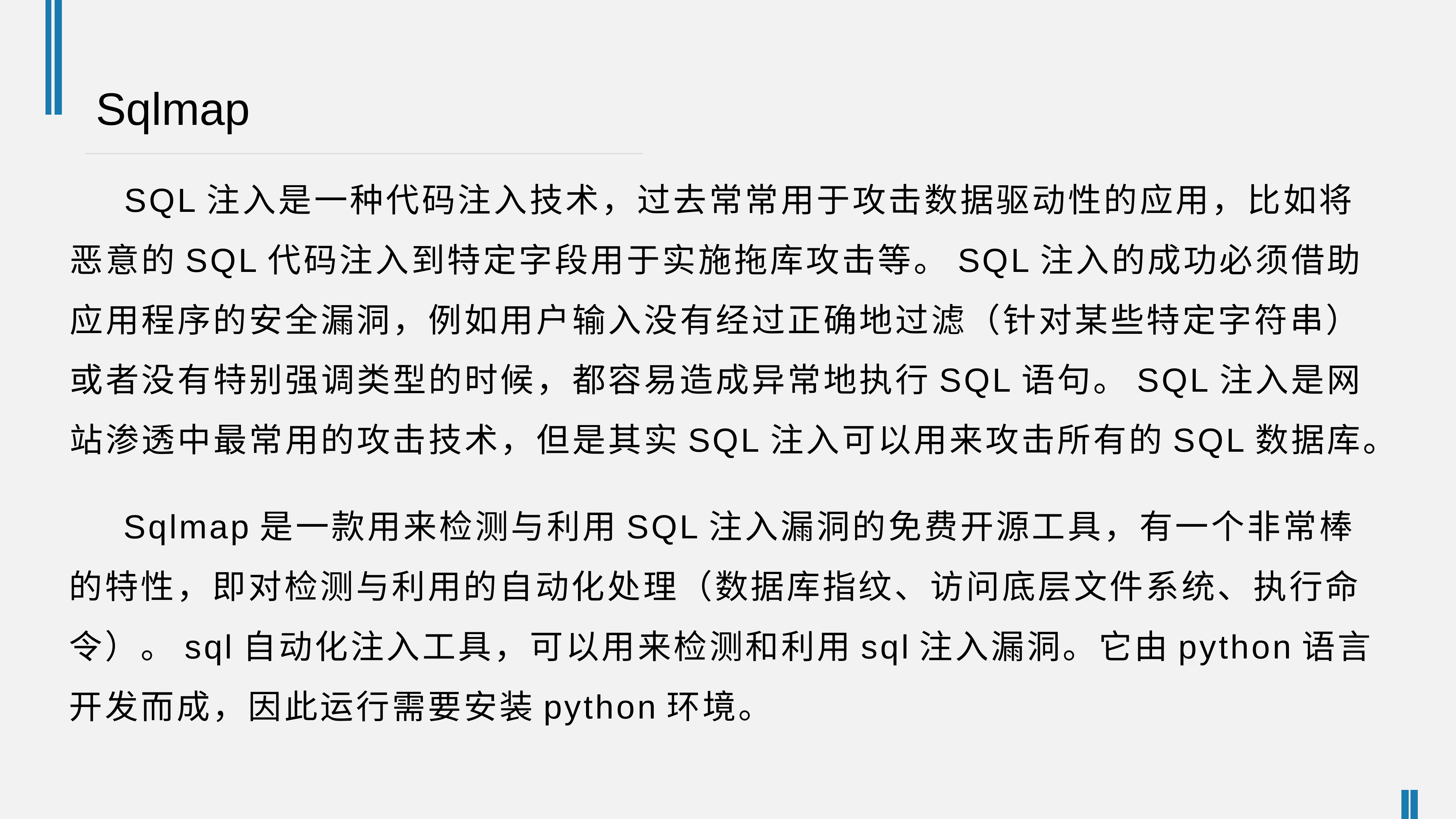

Sqlmap
	SQL注入是一种代码注入技术，过去常常用于攻击数据驱动性的应用，比如将恶意的SQL代码注入到特定字段用于实施拖库攻击等。SQL注入的成功必须借助应用程序的安全漏洞，例如用户输入没有经过正确地过滤（针对某些特定字符串）或者没有特别强调类型的时候，都容易造成异常地执行SQL语句。SQL注入是网站渗透中最常用的攻击技术，但是其实SQL注入可以用来攻击所有的SQL数据库。
	Sqlmap是一款用来检测与利用SQL注入漏洞的免费开源工具，有一个非常棒的特性，即对检测与利用的自动化处理（数据库指纹、访问底层文件系统、执行命令）。sql自动化注入工具，可以用来检测和利用sql注入漏洞。它由python语言开发而成，因此运行需要安装python环境。